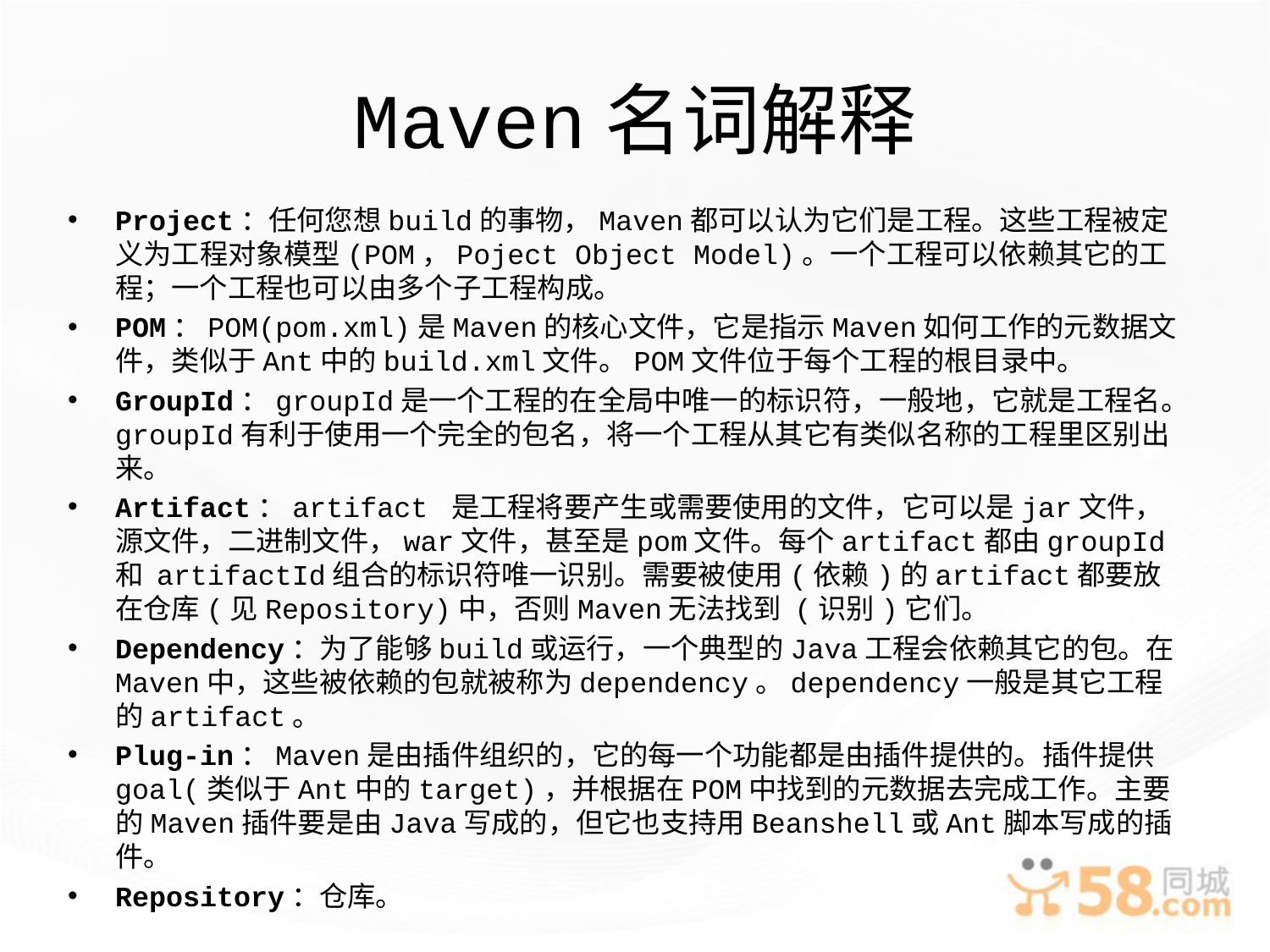

# Maven名词解释
Project：任何您想build的事物，Maven都可以认为它们是工程。这些工程被定义为工程对象模型(POM，Poject Object Model)。一个工程可以依赖其它的工程；一个工程也可以由多个子工程构成。
POM：POM(pom.xml)是Maven的核心文件，它是指示Maven如何工作的元数据文件，类似于Ant中的build.xml文件。POM文件位于每个工程的根目录中。
GroupId：groupId是一个工程的在全局中唯一的标识符，一般地，它就是工程名。groupId有利于使用一个完全的包名，将一个工程从其它有类似名称的工程里区别出来。
Artifact：artifact 是工程将要产生或需要使用的文件，它可以是jar文件，源文件，二进制文件，war文件，甚至是pom文件。每个artifact都由groupId和 artifactId组合的标识符唯一识别。需要被使用(依赖)的artifact都要放在仓库(见Repository)中，否则Maven无法找到 (识别)它们。
Dependency：为了能够build或运行，一个典型的Java工程会依赖其它的包。在Maven中，这些被依赖的包就被称为dependency。dependency一般是其它工程的artifact。
Plug-in：Maven是由插件组织的，它的每一个功能都是由插件提供的。插件提供goal(类似于Ant中的target)，并根据在POM中找到的元数据去完成工作。主要的Maven插件要是由Java写成的，但它也支持用Beanshell或Ant脚本写成的插件。
Repository：仓库。